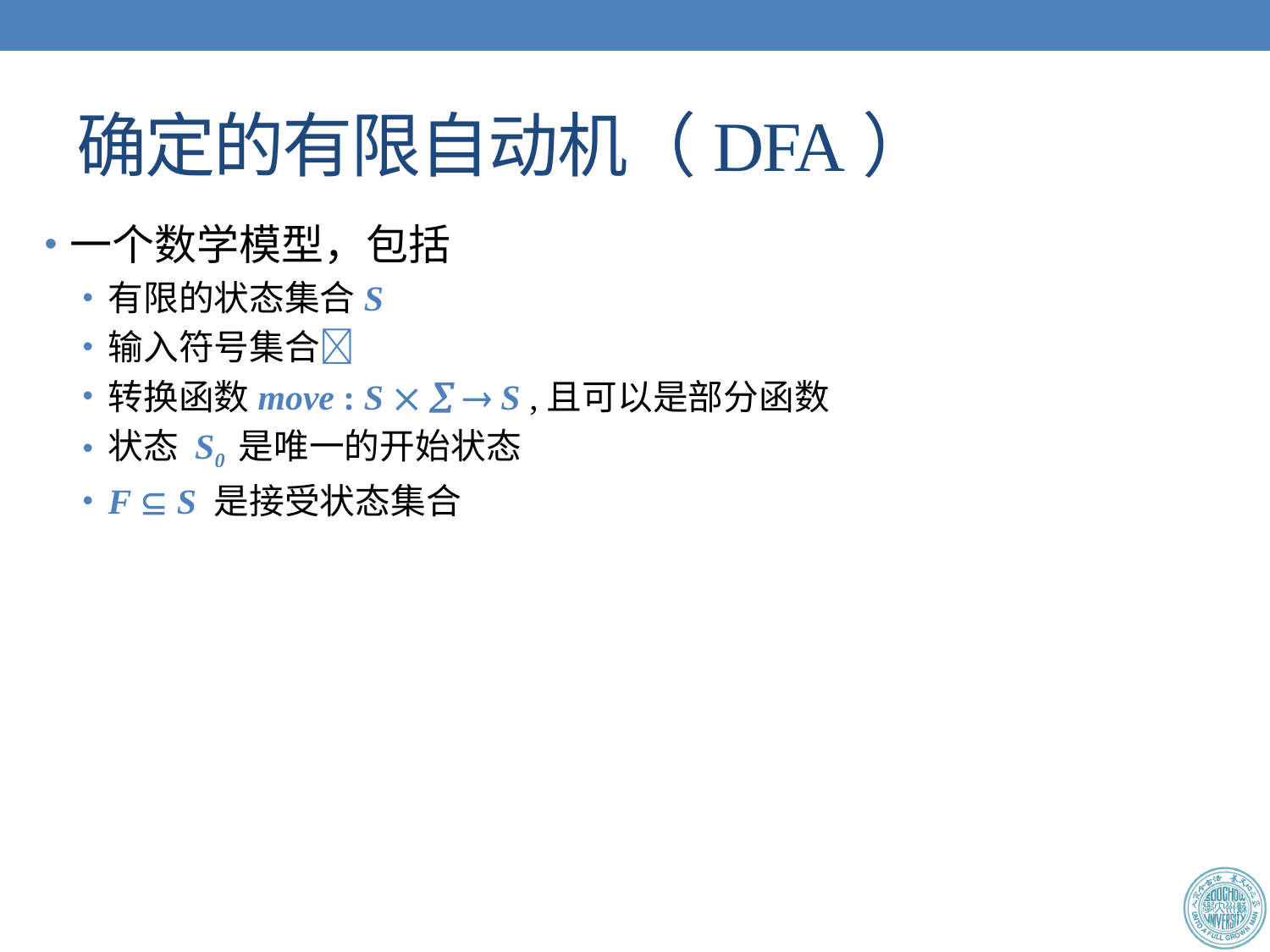

# 确定的有限自动机（DFA）
一个数学模型，包括
有限的状态集合S
输入符号集合∑
转换函数move : S × ∑ → S ,且可以是部分函数
状态 S0 是唯一的开始状态
F ⊆ S 是接受状态集合